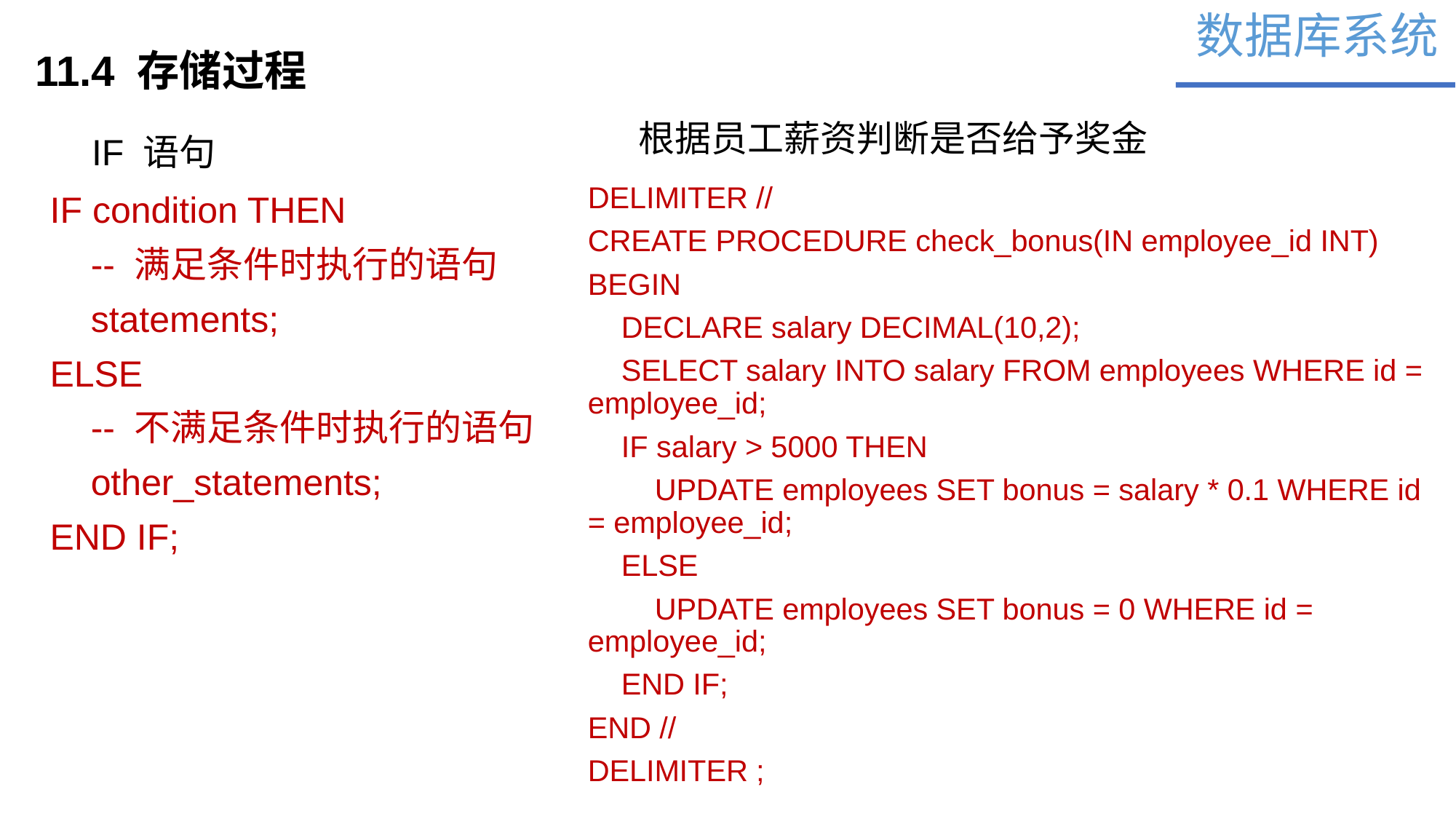

数据库系统
11.4 存储过程

根据员工薪资判断是否给予奖金
IF 语句
DELIMITER //
CREATE PROCEDURE check_bonus(IN employee_id INT)
BEGIN
    DECLARE salary DECIMAL(10,2);
    SELECT salary INTO salary FROM employees WHERE id = employee_id;
    IF salary > 5000 THEN
        UPDATE employees SET bonus = salary * 0.1 WHERE id = employee_id;
    ELSE
        UPDATE employees SET bonus = 0 WHERE id = employee_id;
    END IF;
END //
DELIMITER ;
IF condition THEN
    -- 满足条件时执行的语句
    statements;
ELSE
    -- 不满足条件时执行的语句
    other_statements;
END IF;